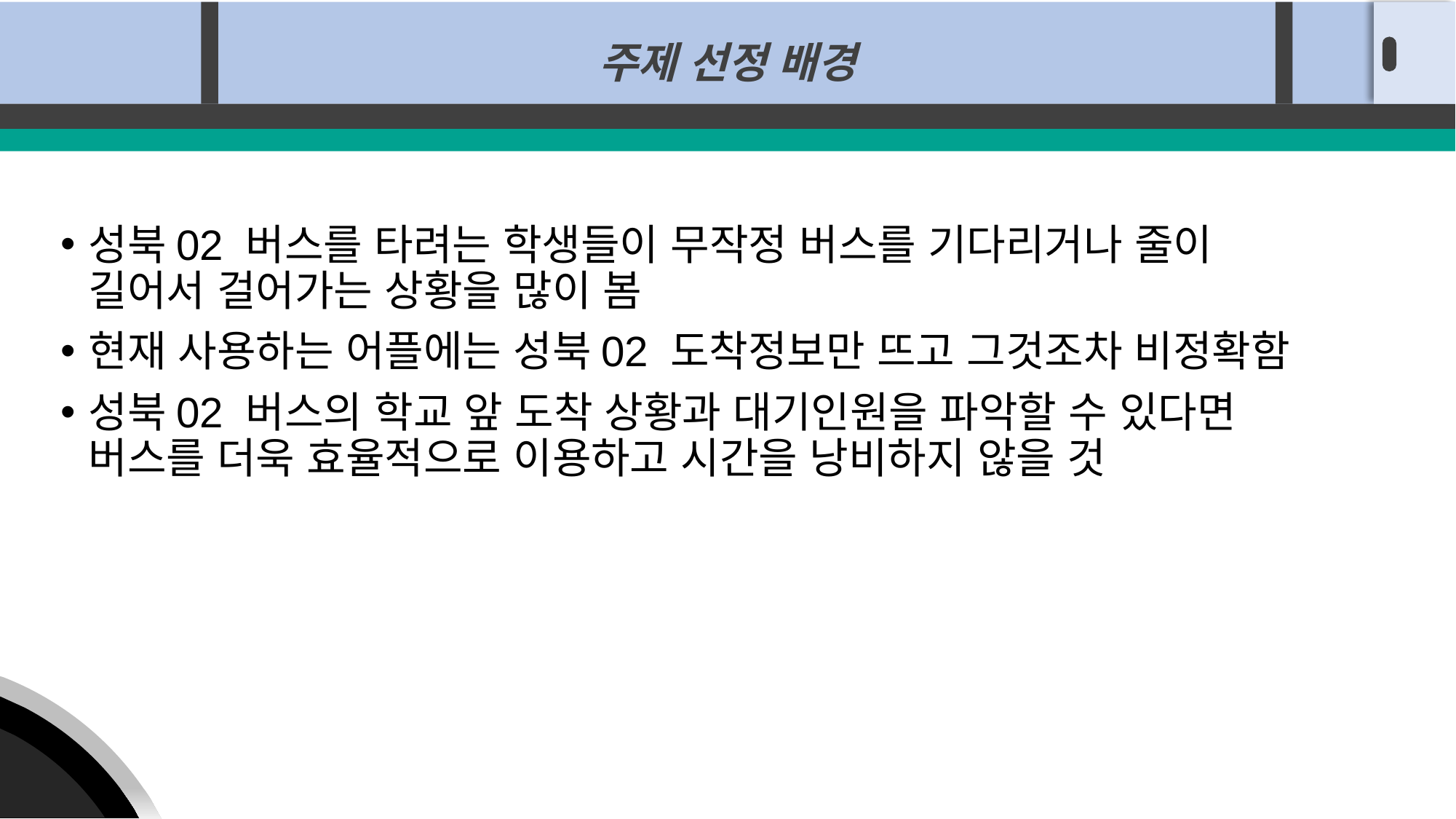

주제 선정 배경
성북02 버스를 타려는 학생들이 무작정 버스를 기다리거나 줄이 길어서 걸어가는 상황을 많이 봄
현재 사용하는 어플에는 성북02 도착정보만 뜨고 그것조차 비정확함
성북02 버스의 학교 앞 도착 상황과 대기인원을 파악할 수 있다면 버스를 더욱 효율적으로 이용하고 시간을 낭비하지 않을 것